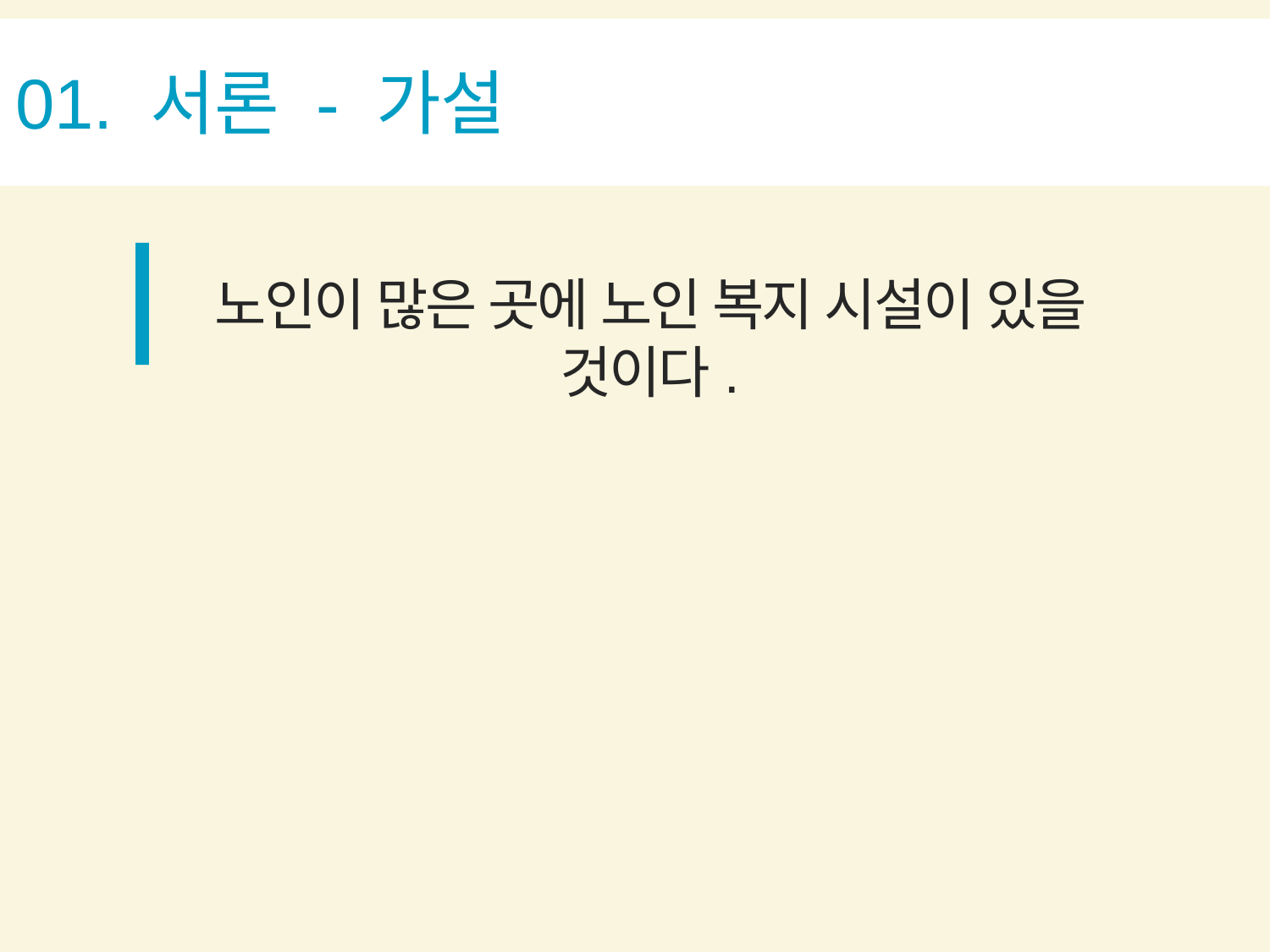

01. 서론 - 가설

노인이 많은 곳에 노인 복지 시설이 있을 것이다.